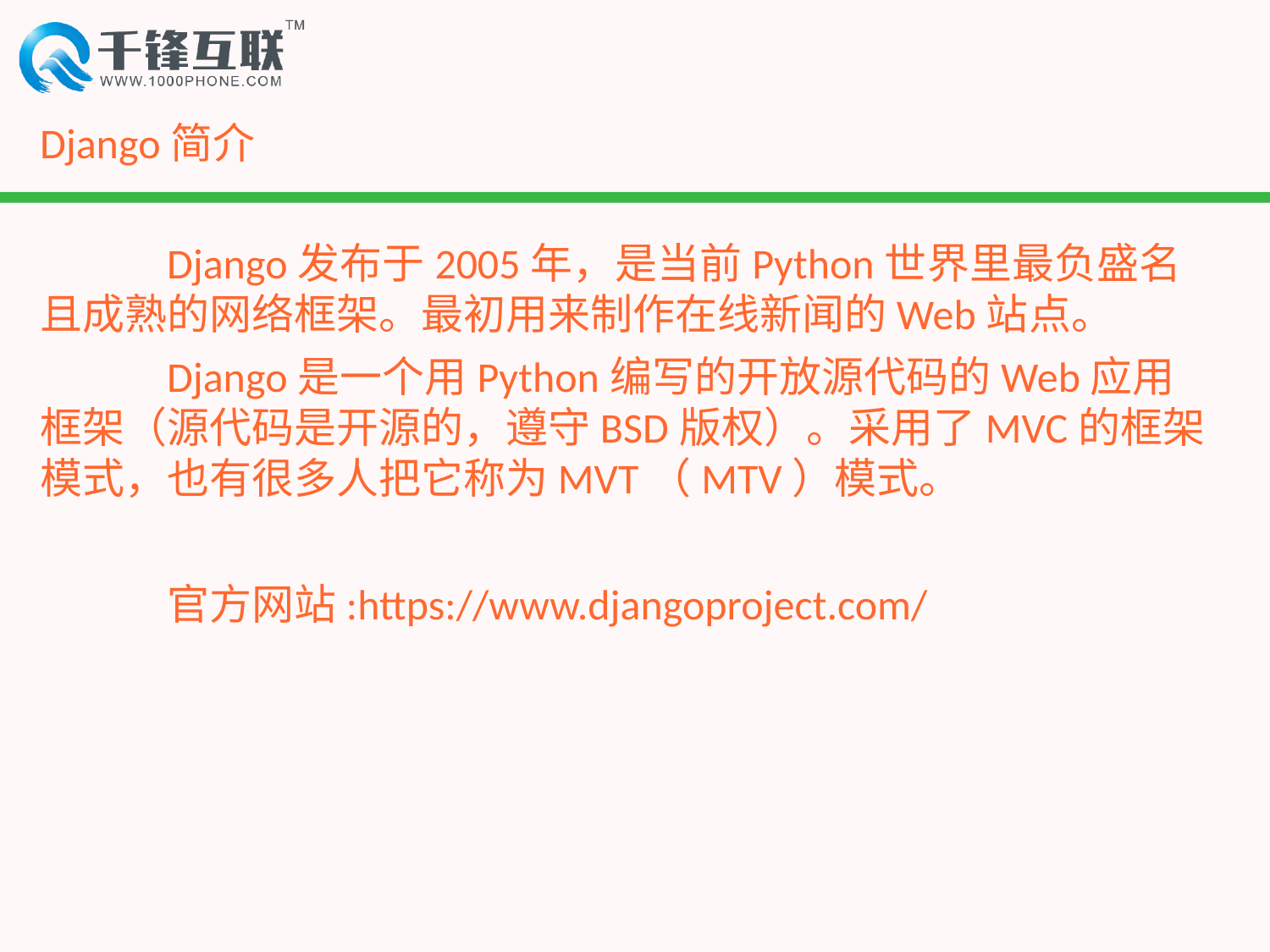

# Django简介
	Django发布于2005年，是当前Python世界里最负盛名且成熟的网络框架。最初用来制作在线新闻的Web站点。
   	Django是一个用Python编写的开放源代码的Web应用框架（源代码是开源的，遵守BSD版权）。采用了MVC的框架模式，也有很多人把它称为MVT（MTV）模式。

	官方网站:https://www.djangoproject.com/